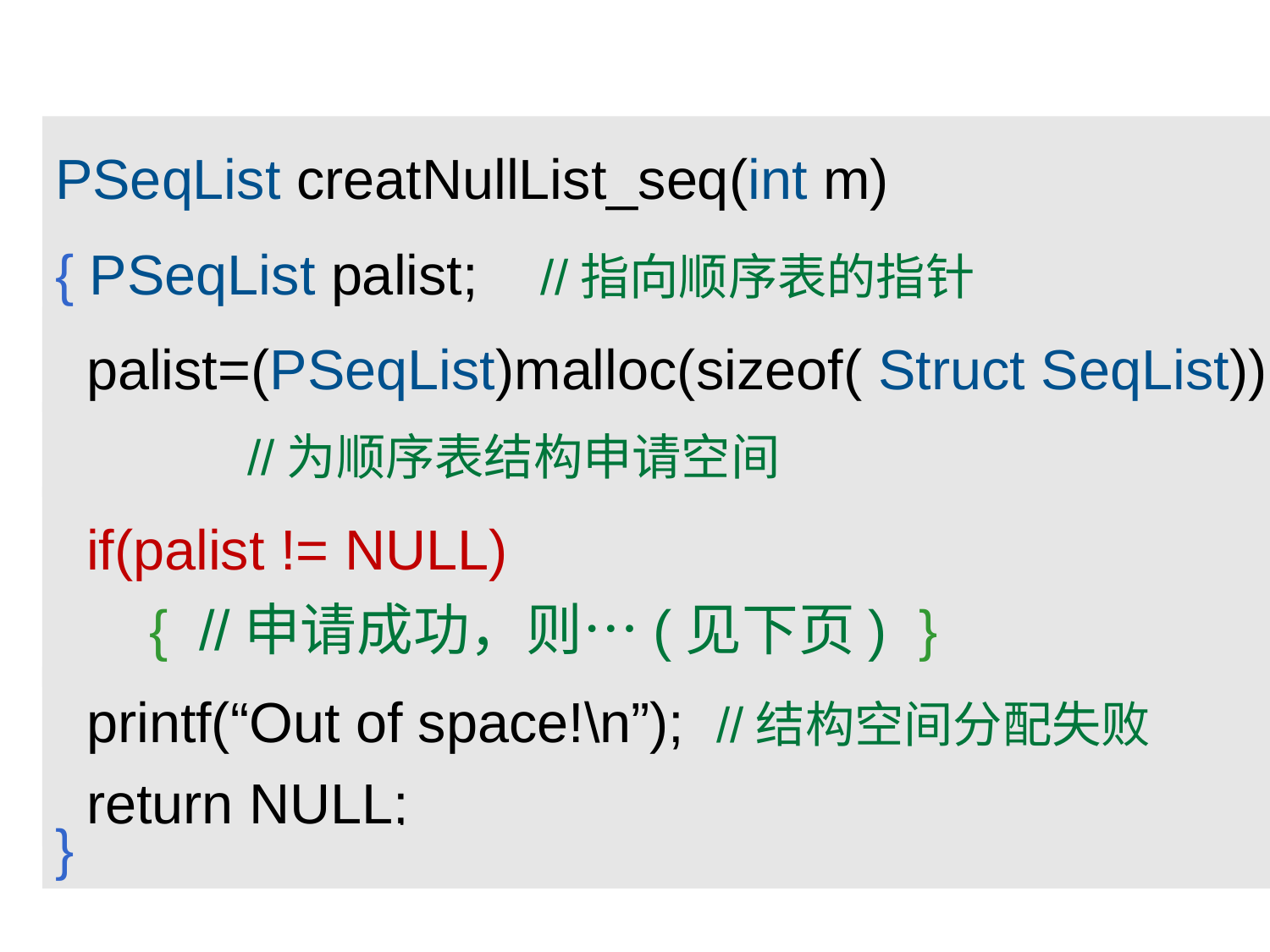

PSeqList creatNullList_seq(int m)
{ PSeqList palist;    //指向顺序表的指针
  palist=(PSeqList)malloc(sizeof( Struct SeqList));
              //为顺序表结构申请空间
  if(palist != NULL)
      {  //申请成功，则…(见下页)  }
  printf(“Out of space!\n”);  //结构空间分配失败
  return NULL;
}